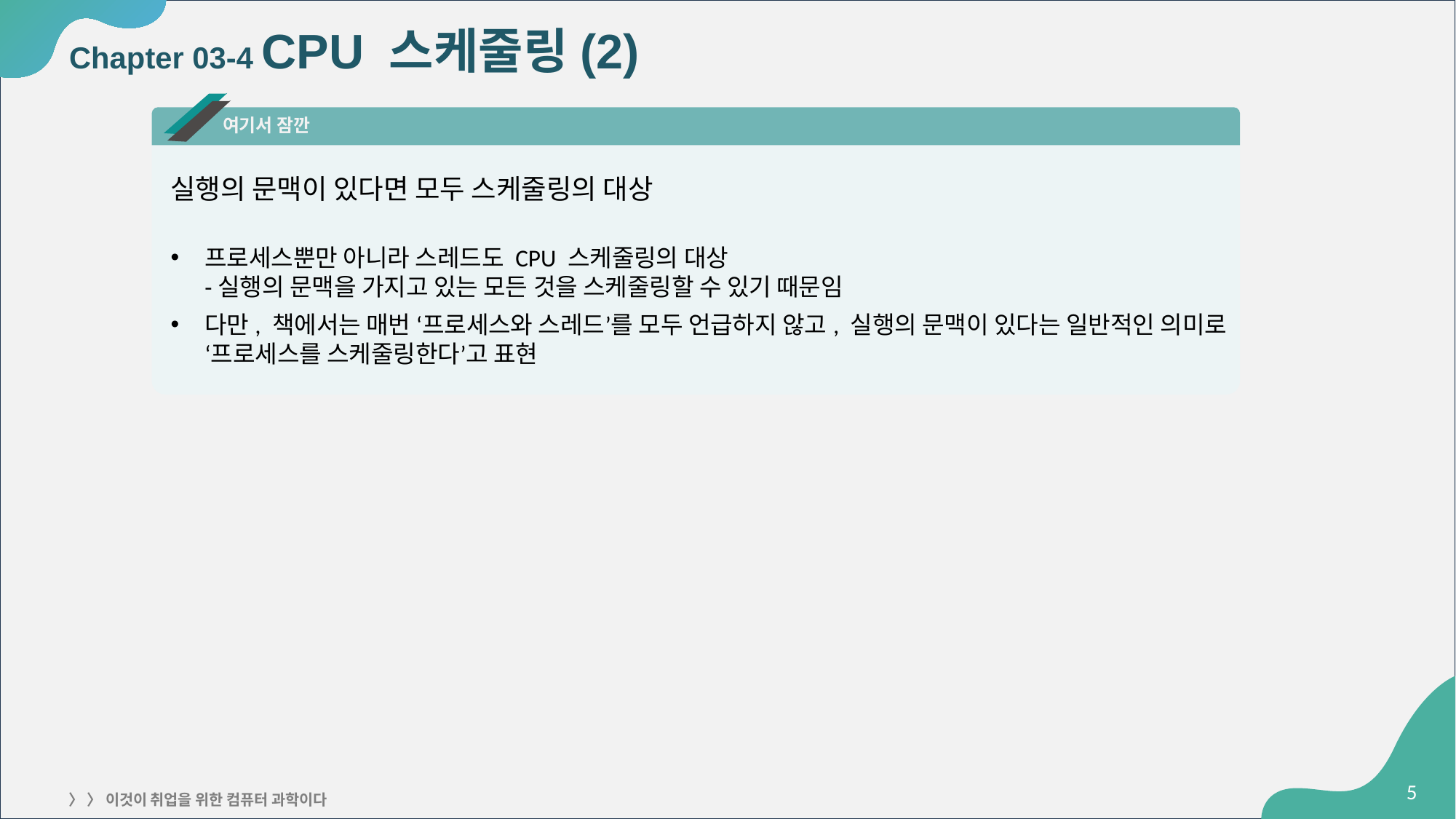

# Chapter 03-4 CPU 스케줄링(2)

여기서 잠깐

실행의 문맥이 있다면 모두 스케줄링의 대상

프로세스뿐만 아니라 스레드도 CPU 스케줄링의 대상
-실행의 문맥을 가지고 있는 모든 것을 스케줄링할 수 있기 때문임
다만, 책에서는 매번 ‘프로세스와 스레드’를 모두 언급하지 않고, 실행의 문맥이 있다는 일반적인 의미로 ‘프로세스를 스케줄링한다’고 표현
5
〉 〉 이것이 취업을 위한 컴퓨터 과학이다